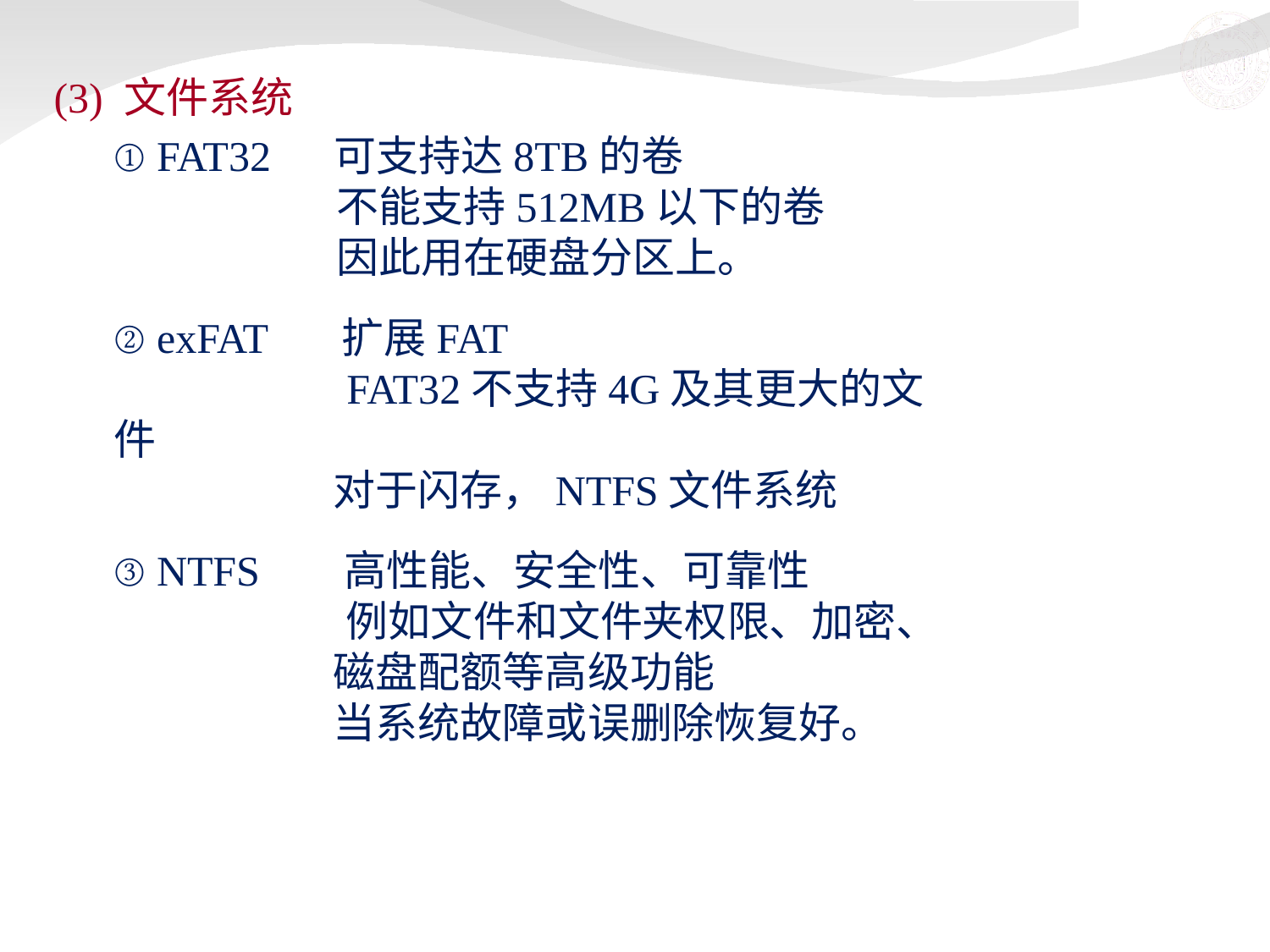

(3) 文件系统
① FAT32     可支持达8TB的卷
	         不能支持512MB以下的卷
	         因此用在硬盘分区上。
② exFAT      扩展FAT
                      FAT32不支持4G及其更大的文件
                      对于闪存，NTFS文件系统
③ NTFS       高性能、安全性、可靠性
	          例如文件和文件夹权限、加密、
                      磁盘配额等高级功能
                      当系统故障或误删除恢复好。